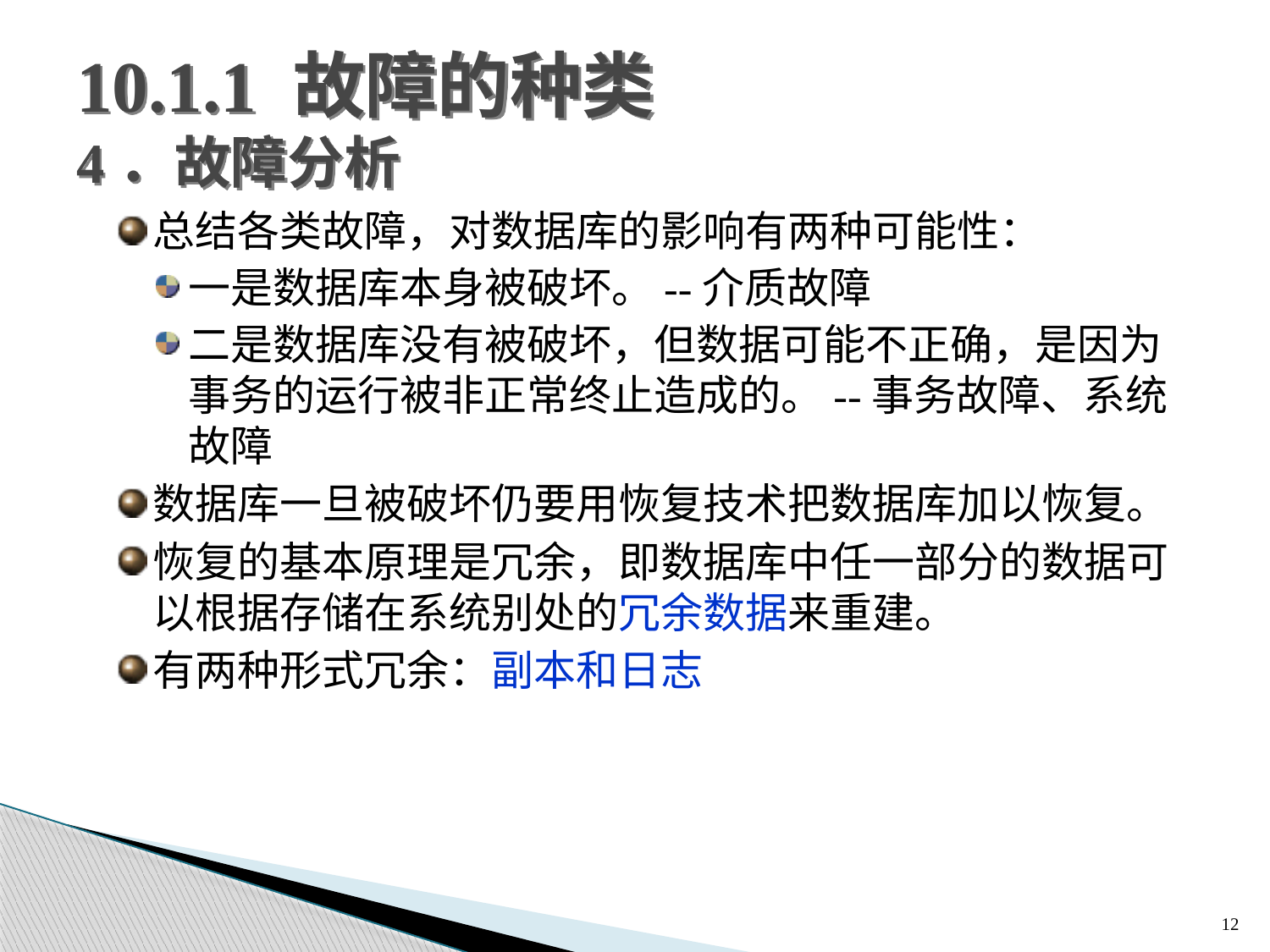

# 10.1.1 故障的种类 4．故障分析
总结各类故障，对数据库的影响有两种可能性：
一是数据库本身被破坏。--介质故障
二是数据库没有被破坏，但数据可能不正确，是因为事务的运行被非正常终止造成的。--事务故障、系统故障
数据库一旦被破坏仍要用恢复技术把数据库加以恢复。
恢复的基本原理是冗余，即数据库中任一部分的数据可以根据存储在系统别处的冗余数据来重建。
有两种形式冗余：副本和日志
12